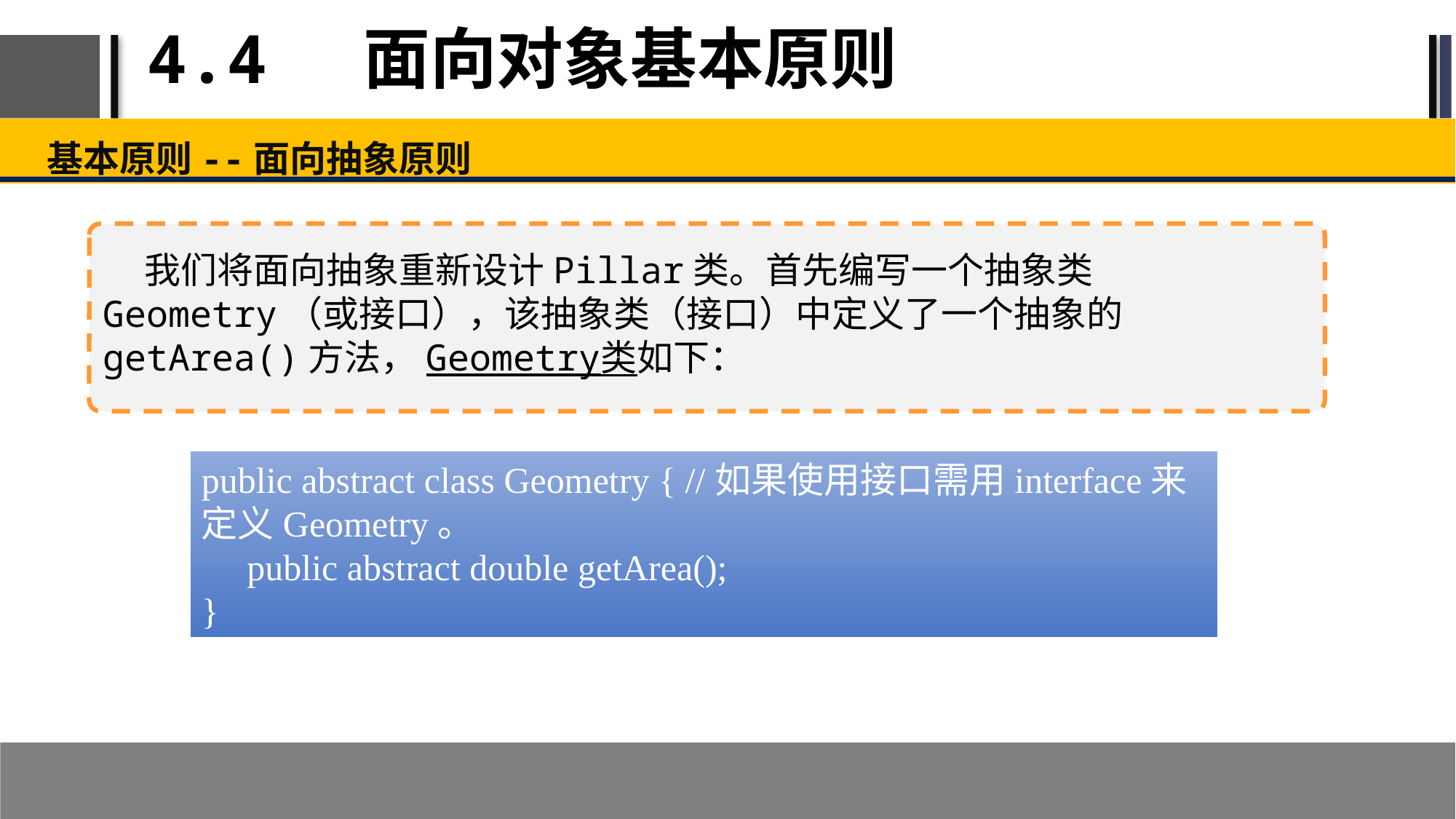

# 4.4  面向对象基本原则

基本原则--面向抽象原则

    我们将面向抽象重新设计Pillar类。首先编写一个抽象类Geometry（或接口），该抽象类（接口）中定义了一个抽象的getArea()方法，Geometry类如下：
public abstract class Geometry { //如果使用接口需用interface来定义Geometry。
     public abstract double getArea();
}